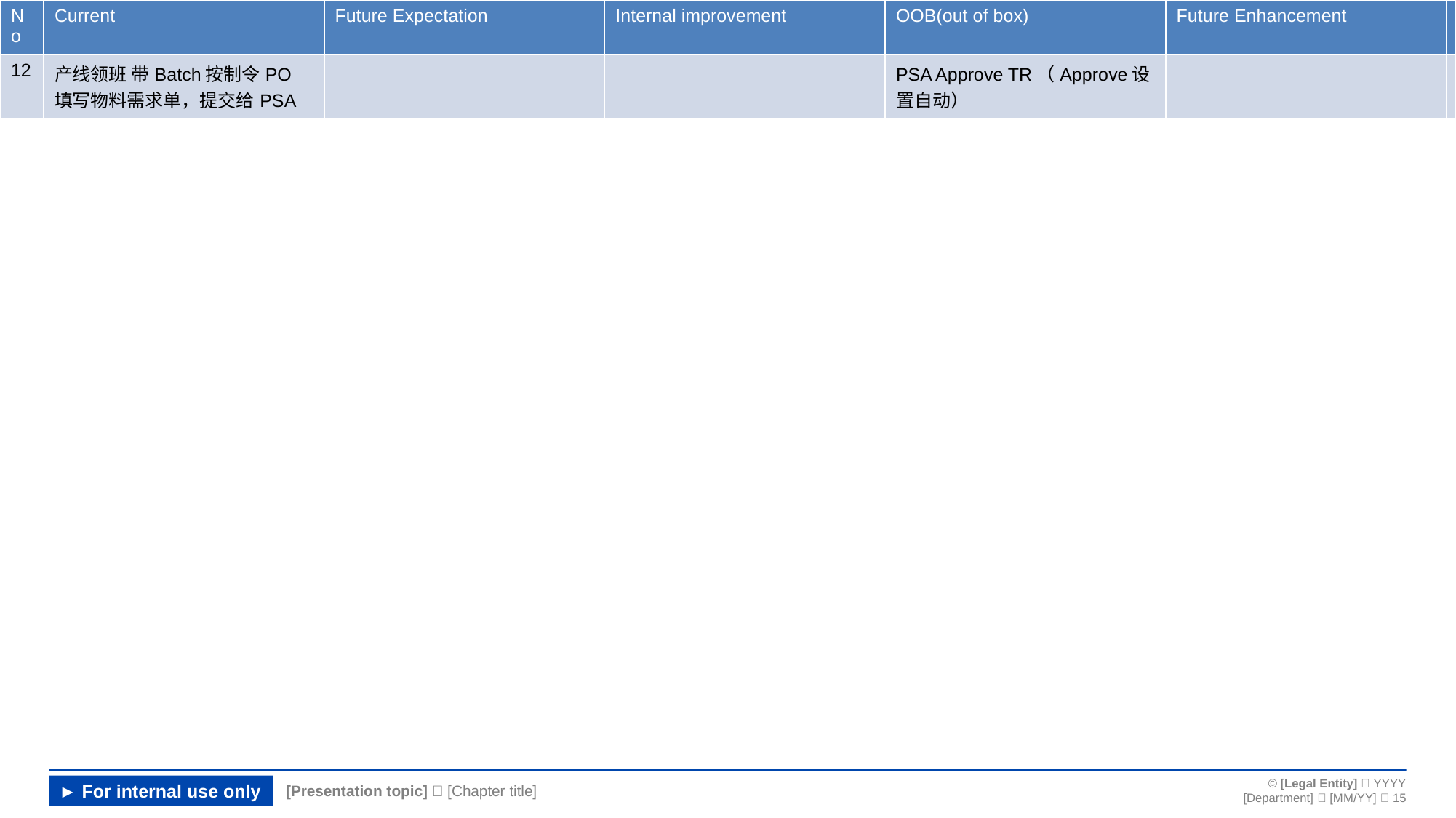

| No | Current | Future Expectation | Internal improvement | OOB(out of box) | Future Enhancement |  |
| --- | --- | --- | --- | --- | --- | --- |
| 12 | 产线领班 带Batch按制令PO填写物料需求单，提交给PSA |  |  | PSA Approve TR（Approve设置自动） |  |  |
#